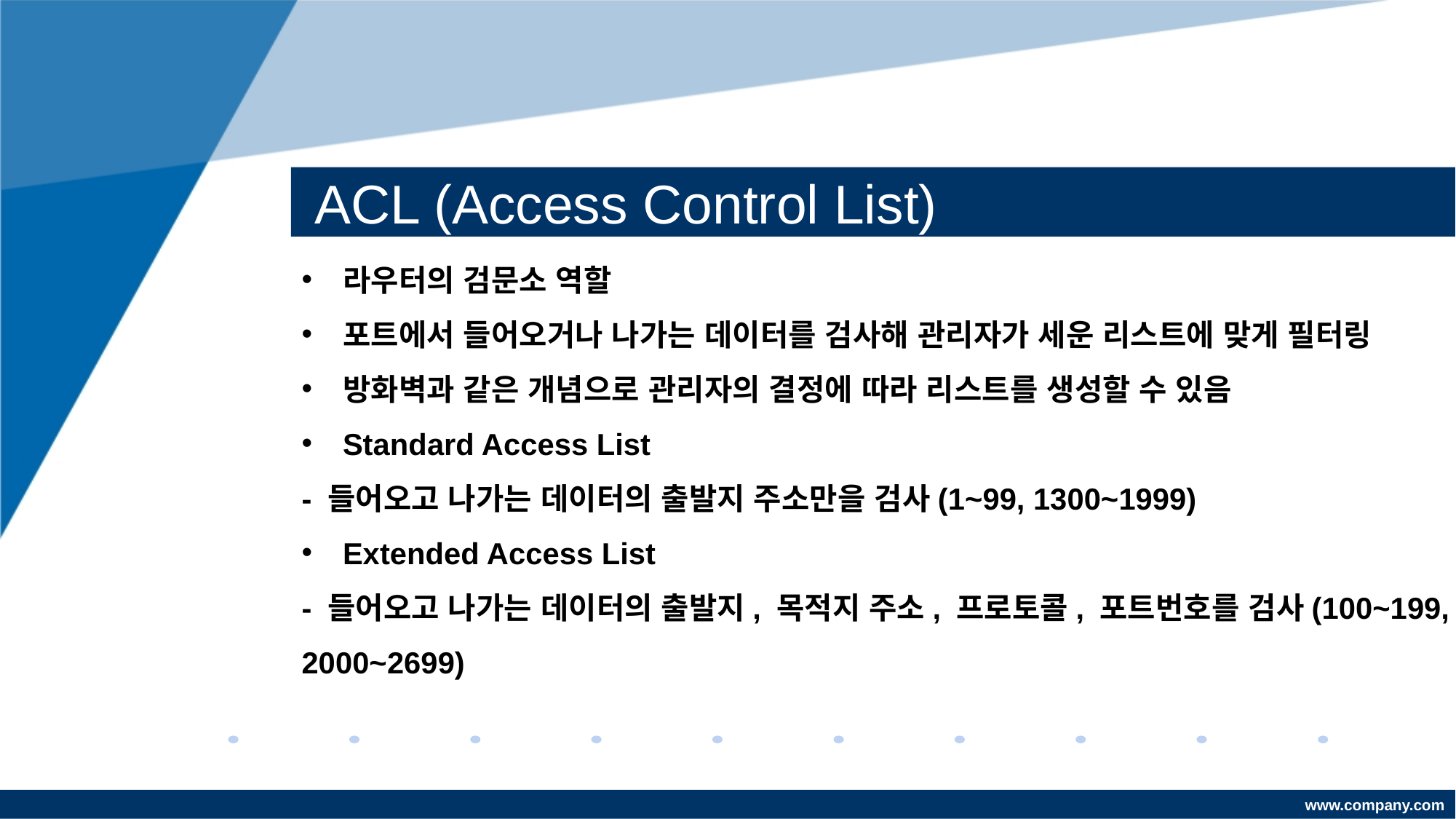

# ACL (Access Control List)
라우터의 검문소 역할
포트에서 들어오거나 나가는 데이터를 검사해 관리자가 세운 리스트에 맞게 필터링
방화벽과 같은 개념으로 관리자의 결정에 따라 리스트를 생성할 수 있음
Standard Access List
- 들어오고 나가는 데이터의 출발지 주소만을 검사(1~99, 1300~1999)
Extended Access List
- 들어오고 나가는 데이터의 출발지, 목적지 주소, 프로토콜, 포트번호를 검사(100~199, 2000~2699)